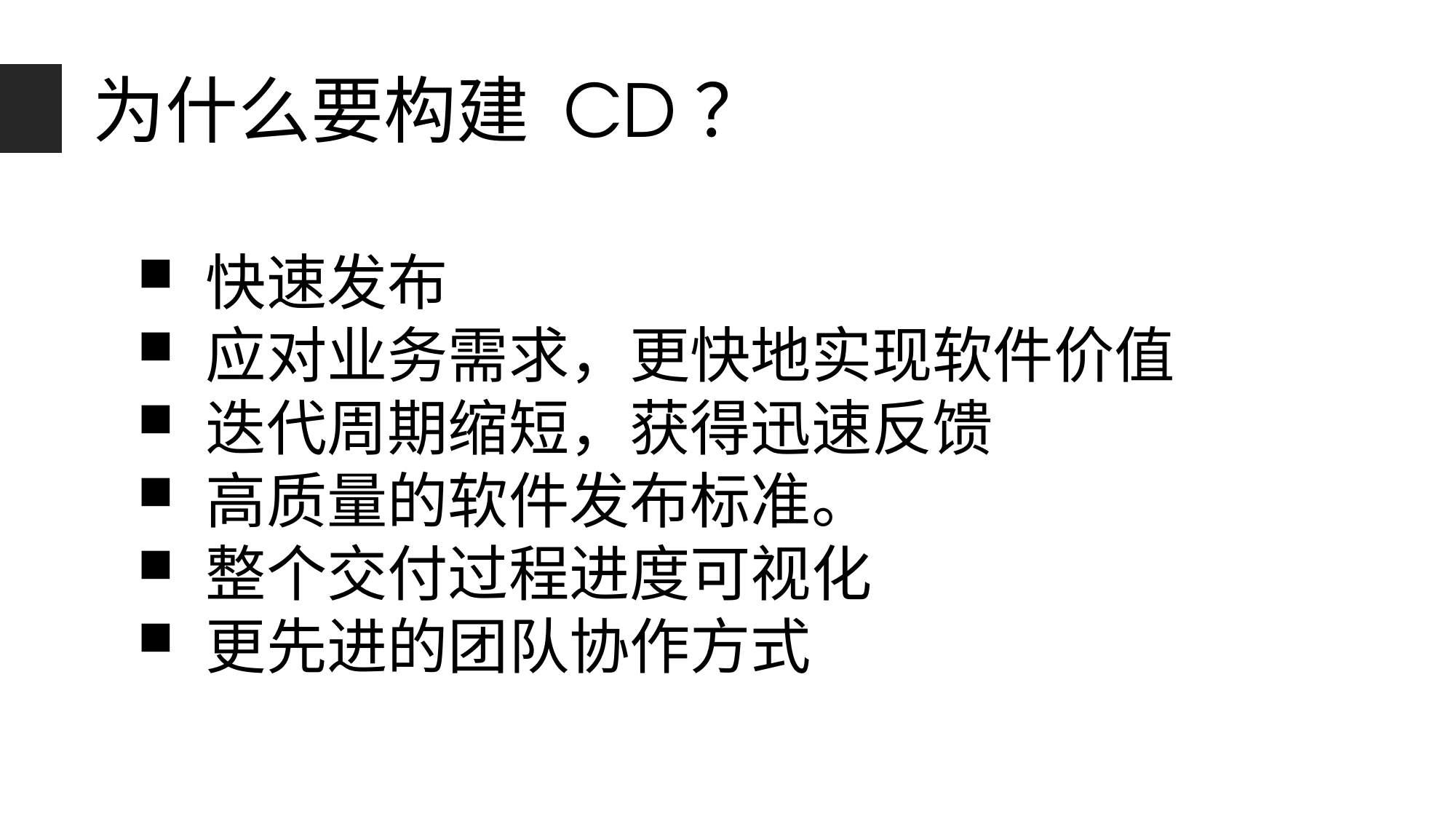

为什么要构建 CD？

快速发布
应对业务需求，更快地实现软件价值
迭代周期缩短，获得迅速反馈
高质量的软件发布标准。
整个交付过程进度可视化
更先进的团队协作方式